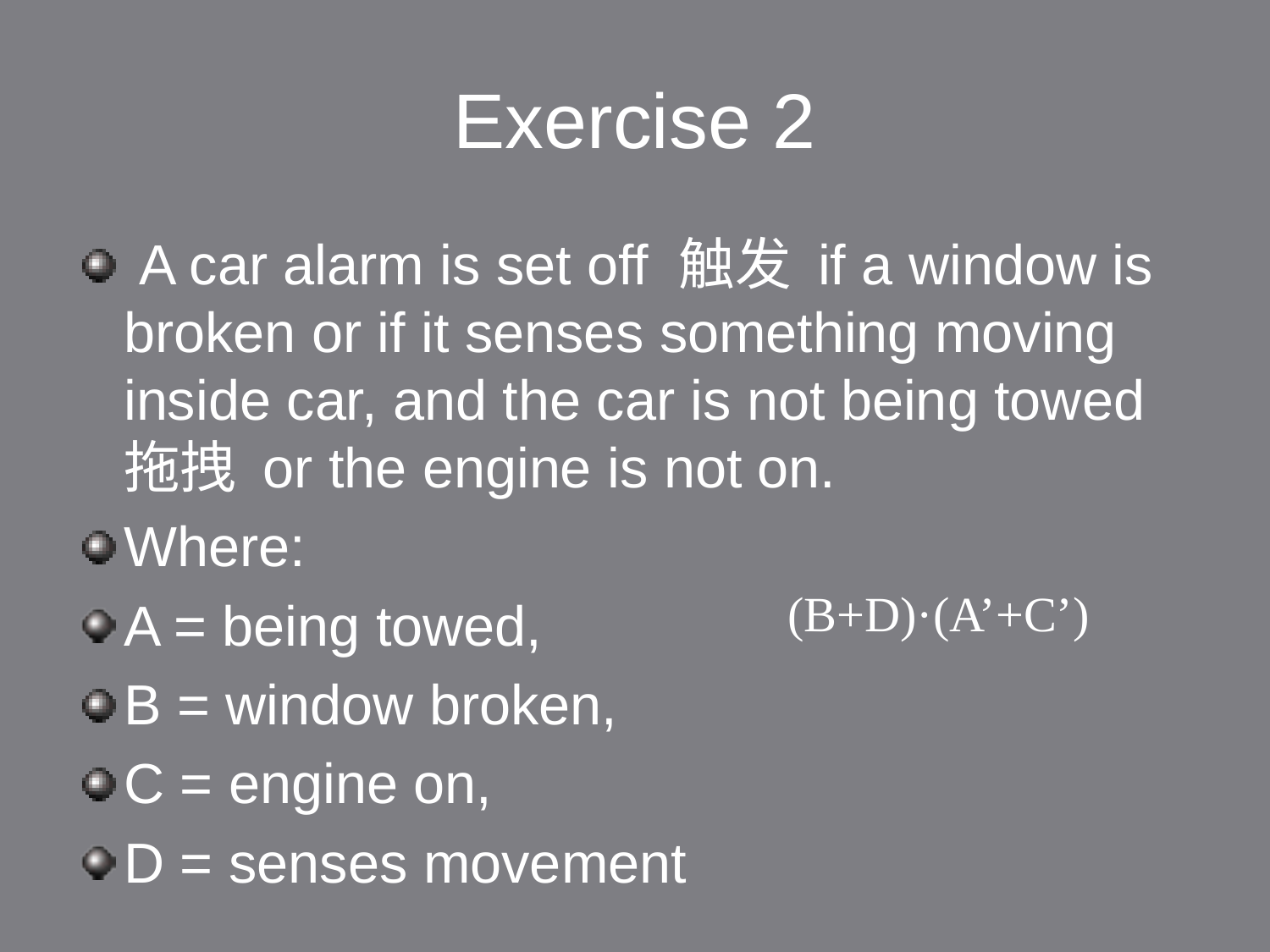

# Exercise 2
 A car alarm is set off 触发 if a window is broken or if it senses something moving inside car, and the car is not being towed拖拽 or the engine is not on.
Where:
A = being towed,
B = window broken,
C = engine on,
D = senses movement

(B+D)·(A’+C’)